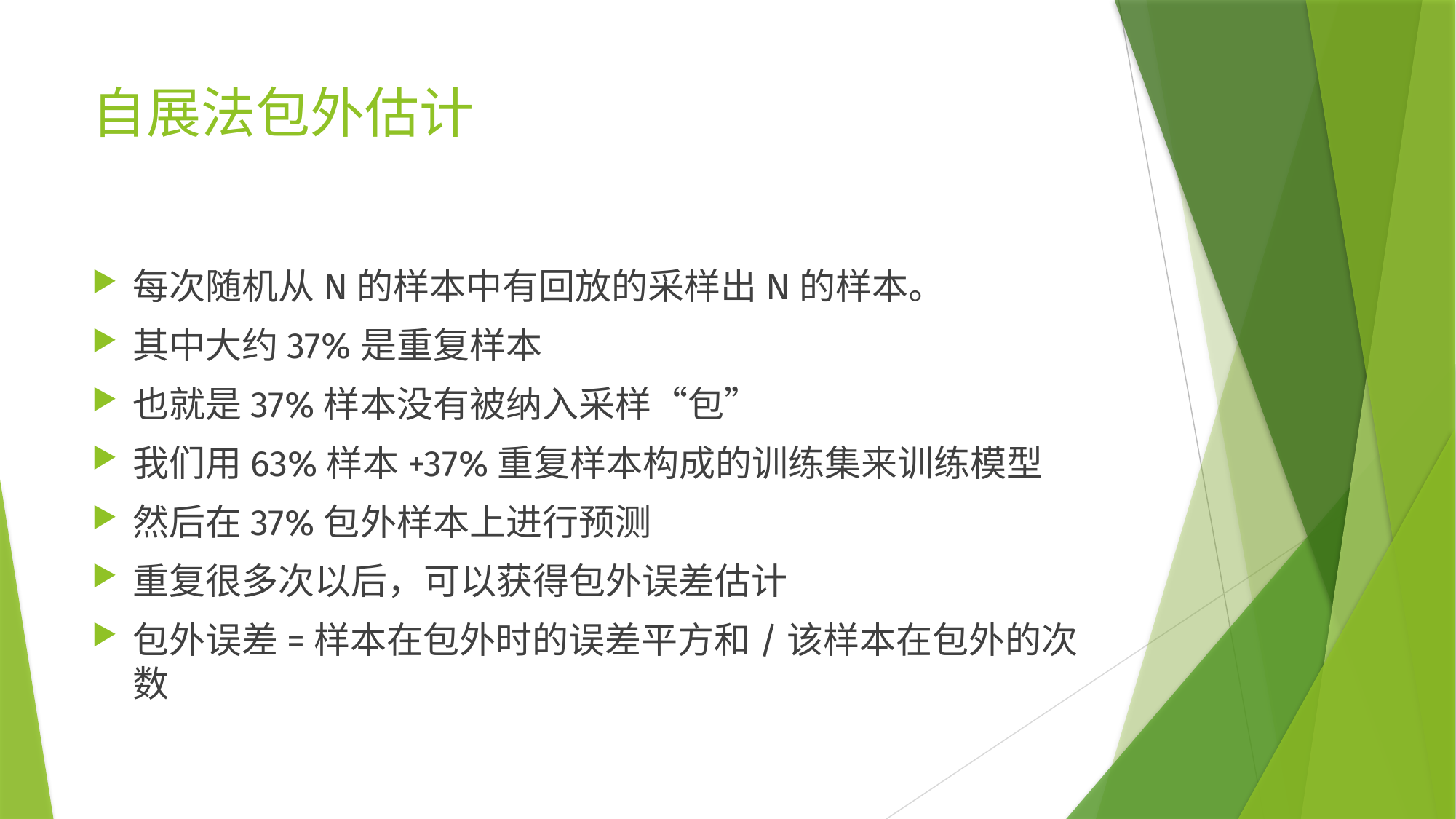

# 自展法包外估计
每次随机从N的样本中有回放的采样出N的样本。
其中大约37%是重复样本
也就是37%样本没有被纳入采样“包”
我们用63%样本+37%重复样本构成的训练集来训练模型
然后在37%包外样本上进行预测
重复很多次以后，可以获得包外误差估计
包外误差=样本在包外时的误差平方和/该样本在包外的次数